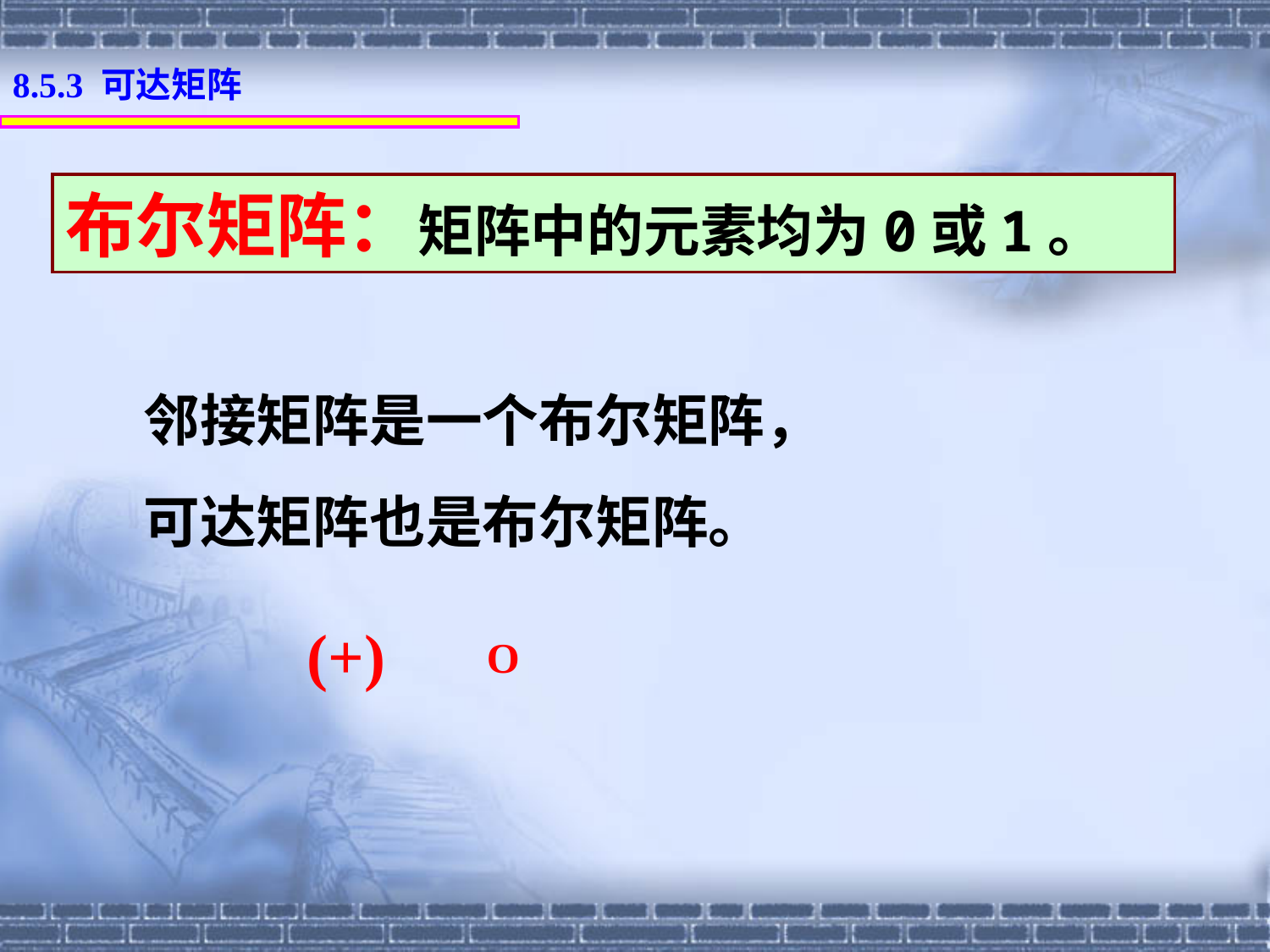

8.5.3 可达矩阵

布尔矩阵：矩阵中的元素均为0或1。
邻接矩阵是一个布尔矩阵，
可达矩阵也是布尔矩阵。
(+)
O